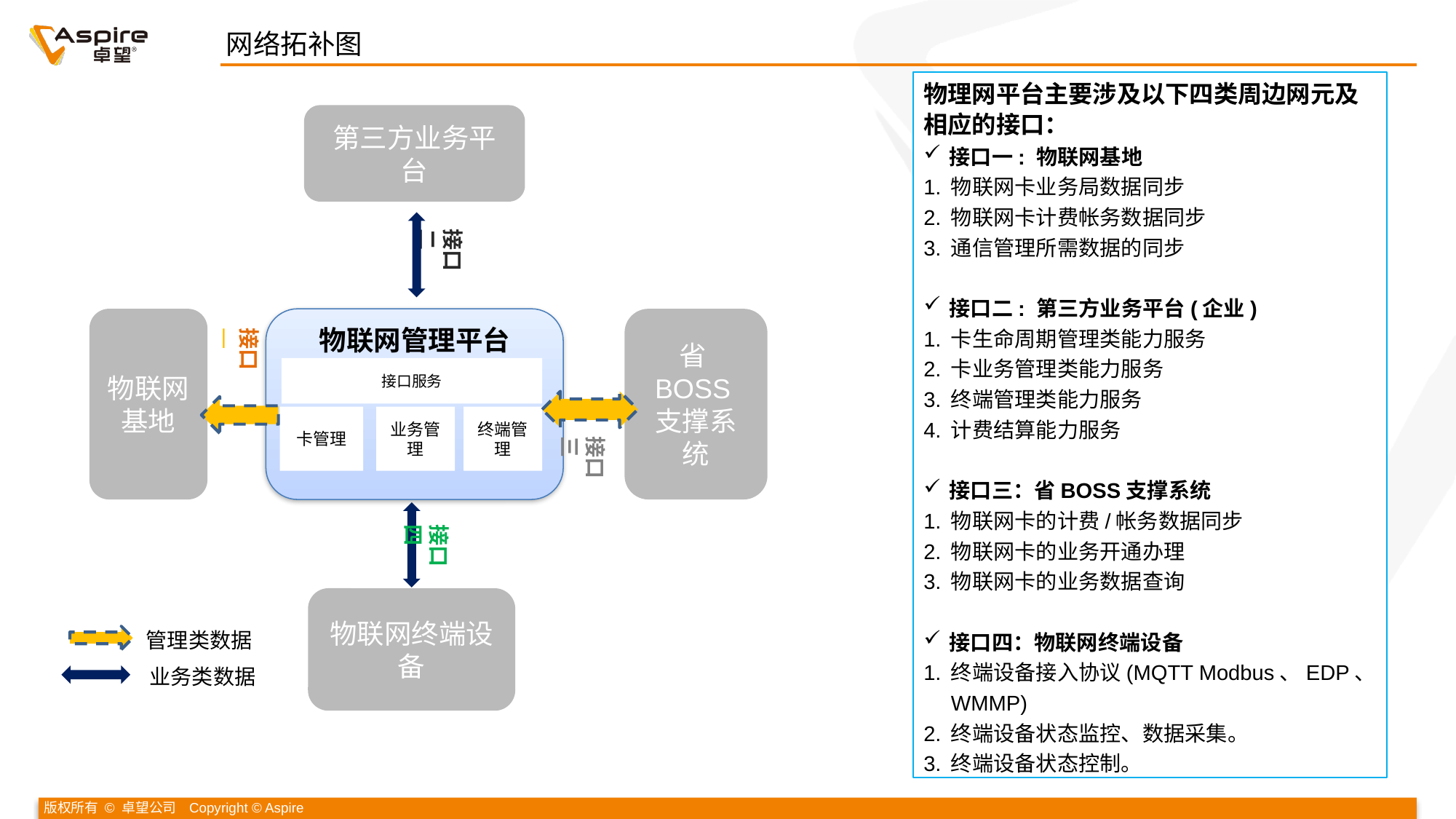

网络拓补图
物理网平台主要涉及以下四类周边网元及相应的接口：
接口一: 物联网基地
物联网卡业务局数据同步
物联网卡计费帐务数据同步
通信管理所需数据的同步

接口二: 第三方业务平台(企业)
卡生命周期管理类能力服务
卡业务管理类能力服务
终端管理类能力服务
计费结算能力服务

接口三：省BOSS支撑系统
物联网卡的计费/帐务数据同步
物联网卡的业务开通办理
物联网卡的业务数据查询

接口四：物联网终端设备
终端设备接入协议(MQTT Modbus、EDP、WMMP)
终端设备状态监控、数据采集。
终端设备状态控制。
第三方业务平台

接口二
省BOSS支撑系统
物联网管理平台

物联网基地
接口一
接口服务

卡管理
业务管理
终端管理
接口三

接口四
物联网终端设备

管理类数据
业务类数据